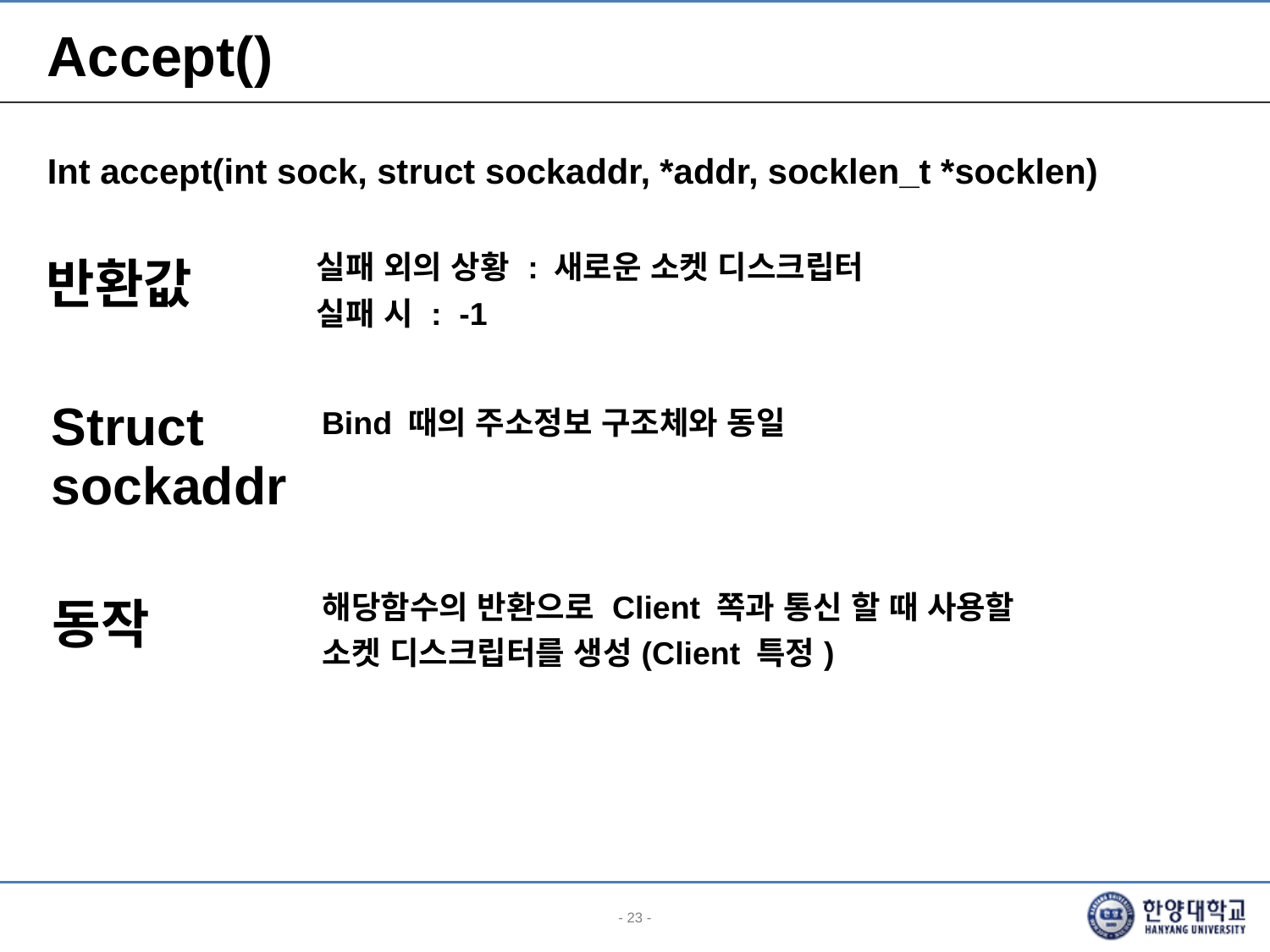

# Accept()
Int accept(int sock, struct sockaddr, *addr, socklen_t *socklen)
| 반환값 | 실패 외의 상황 : 새로운 소켓 디스크립터 실패 시 : -1 |
| --- | --- |
| Struct sockaddr | Bind 때의 주소정보 구조체와 동일 |
| --- | --- |
| 동작 | 해당함수의 반환으로 Client 쪽과 통신 할 때 사용할 소켓 디스크립터를 생성(Client 특정) |
| --- | --- |